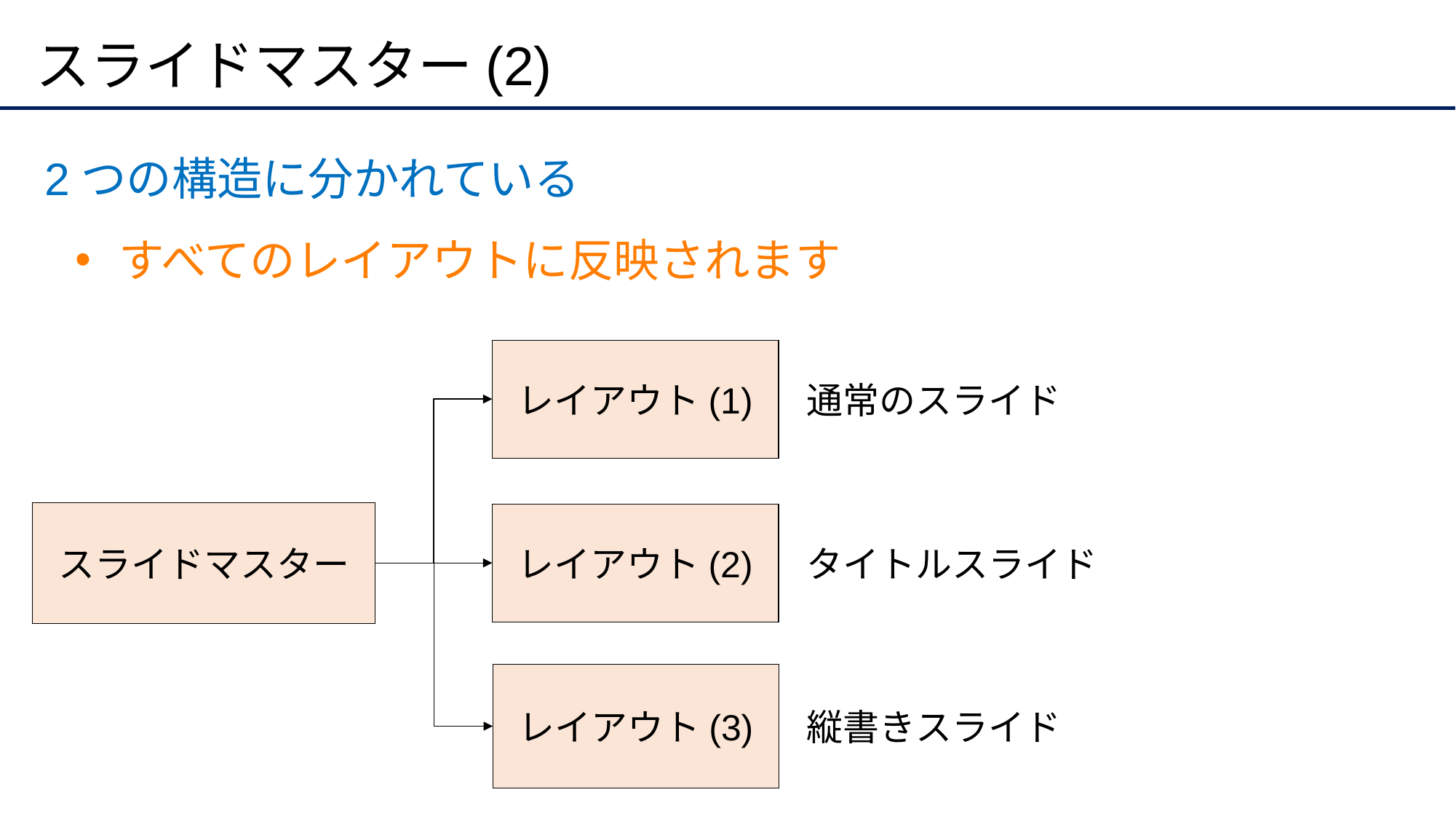

# スライドマスター(2)
2つの構造に分かれている
すべてのレイアウトに反映されます
レイアウト(1)
通常のスライド
スライドマスター
レイアウト(2)
タイトルスライド
レイアウト(3)
縦書きスライド